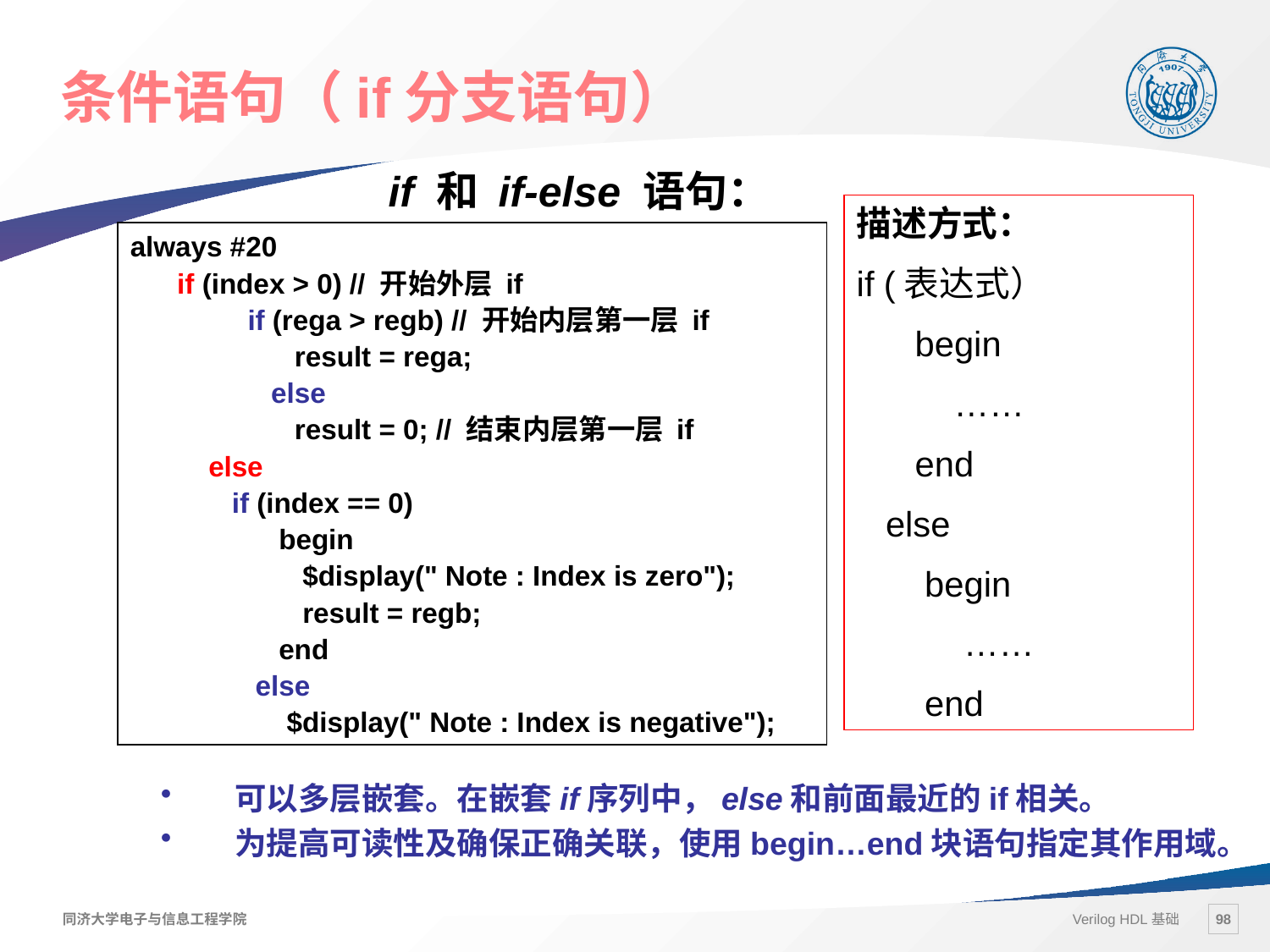

# 条件语句（if分支语句）
if 和 if-else 语句：
描述方式：
if (表达式）
      begin
          ……
      end
   else
       begin
           ……
       end
always #20
      if (index > 0) // 开始外层 if
               if (rega > regb) // 开始内层第一层 if
                     result = rega;
                  else
                     result = 0; // 结束内层第一层 if
          else
             if (index == 0)
                   begin
                      $display(" Note : Index is zero");
                      result = regb;
                   end
                else
                    $display(" Note : Index is negative");
可以多层嵌套。在嵌套if序列中，else和前面最近的if相关。
为提高可读性及确保正确关联，使用begin…end块语句指定其作用域。